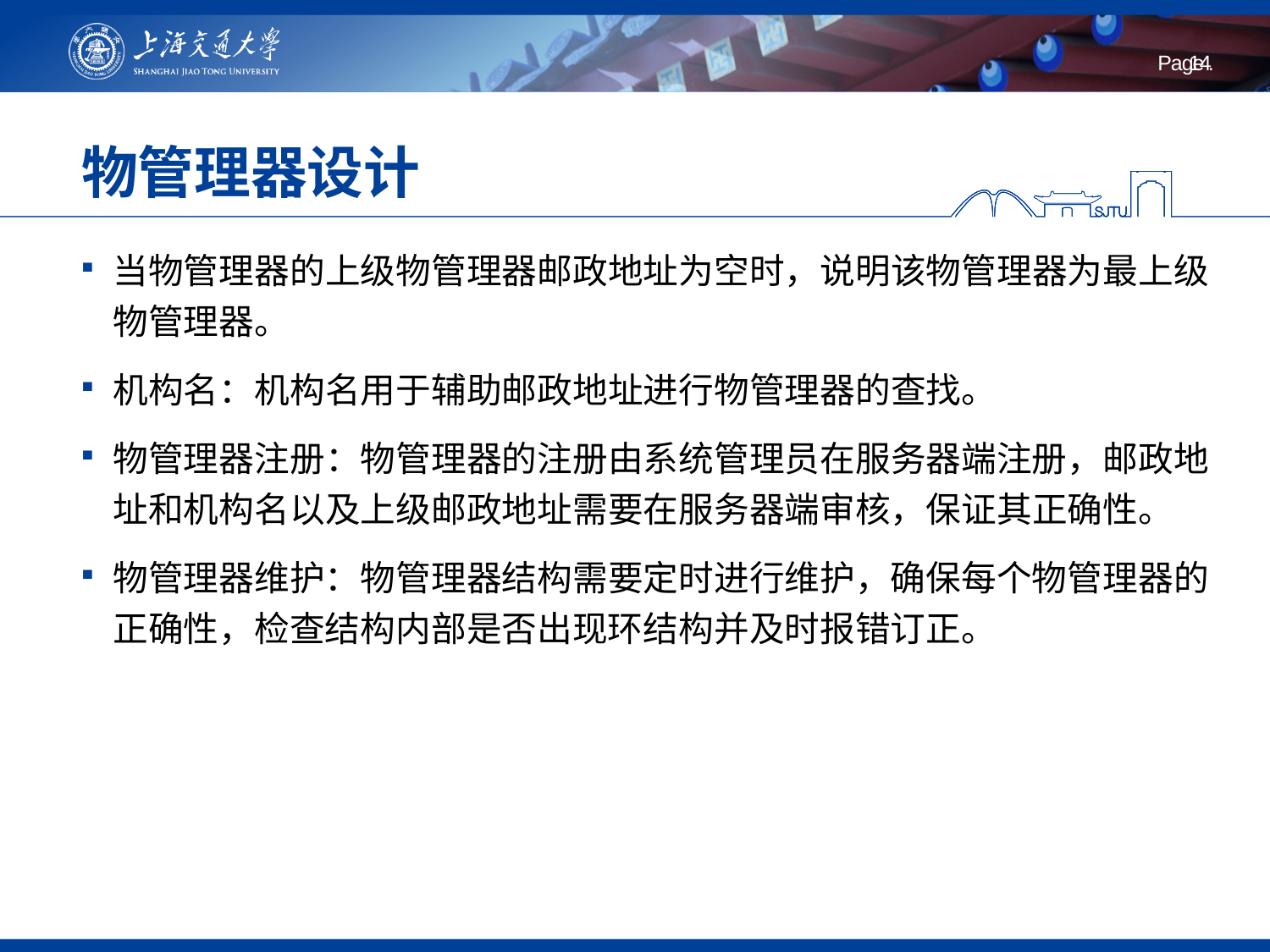

# 物管理器设计
当物管理器的上级物管理器邮政地址为空时，说明该物管理器为最上级物管理器。
机构名：机构名用于辅助邮政地址进行物管理器的查找。
物管理器注册：物管理器的注册由系统管理员在服务器端注册，邮政地址和机构名以及上级邮政地址需要在服务器端审核，保证其正确性。
物管理器维护：物管理器结构需要定时进行维护，确保每个物管理器的正确性，检查结构内部是否出现环结构并及时报错订正。